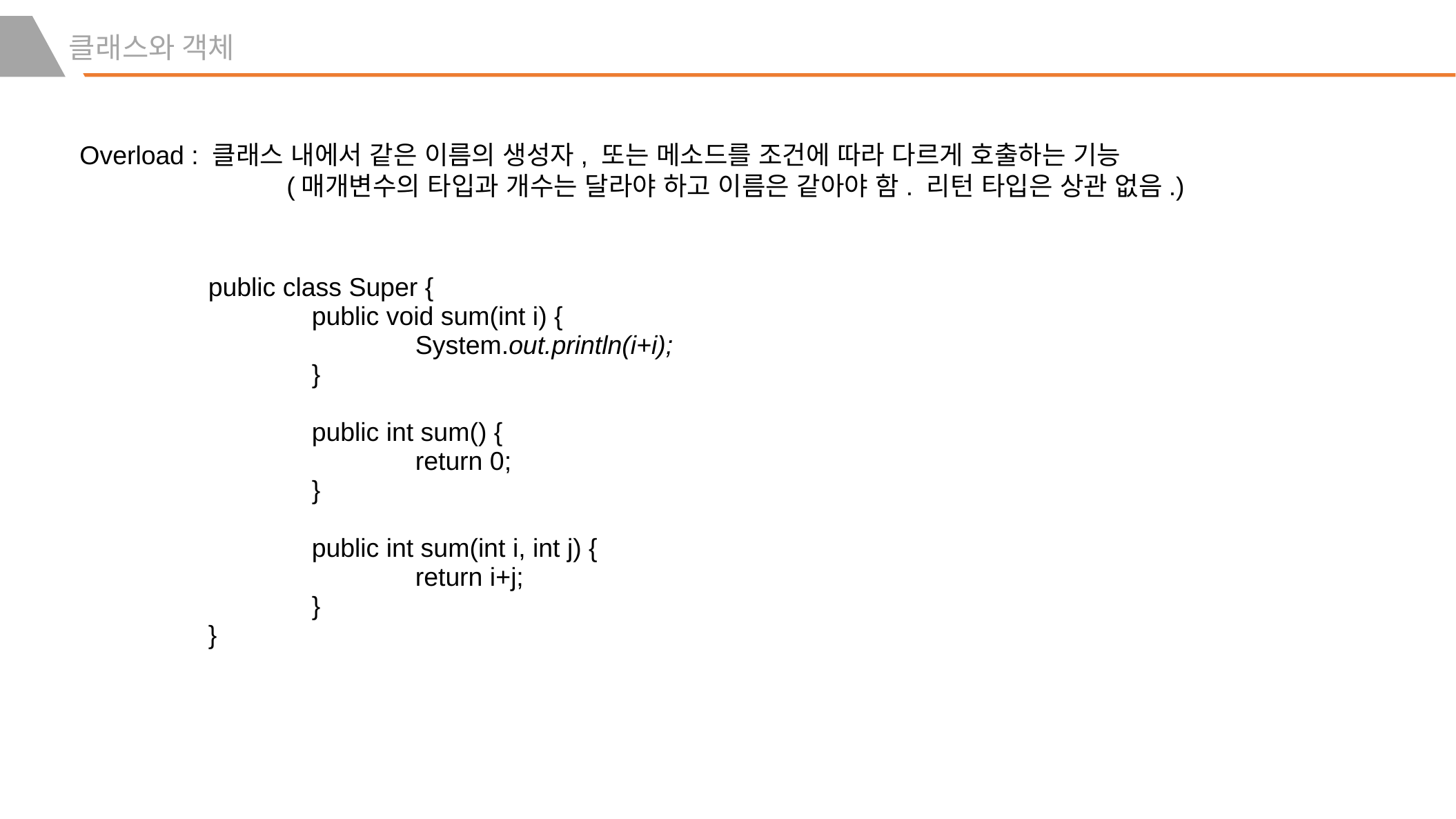

클래스와 객체

Overload : 클래스 내에서 같은 이름의 생성자, 또는 메소드를 조건에 따라 다르게 호출하는 기능
		(매개변수의 타입과 개수는 달라야 하고 이름은 같아야 함. 리턴 타입은 상관 없음.)

| public class Super { public void sum(int i) { System.out.println(i+i); } public int sum() { return 0; } public int sum(int i, int j) { return i+j; } } |
| --- |